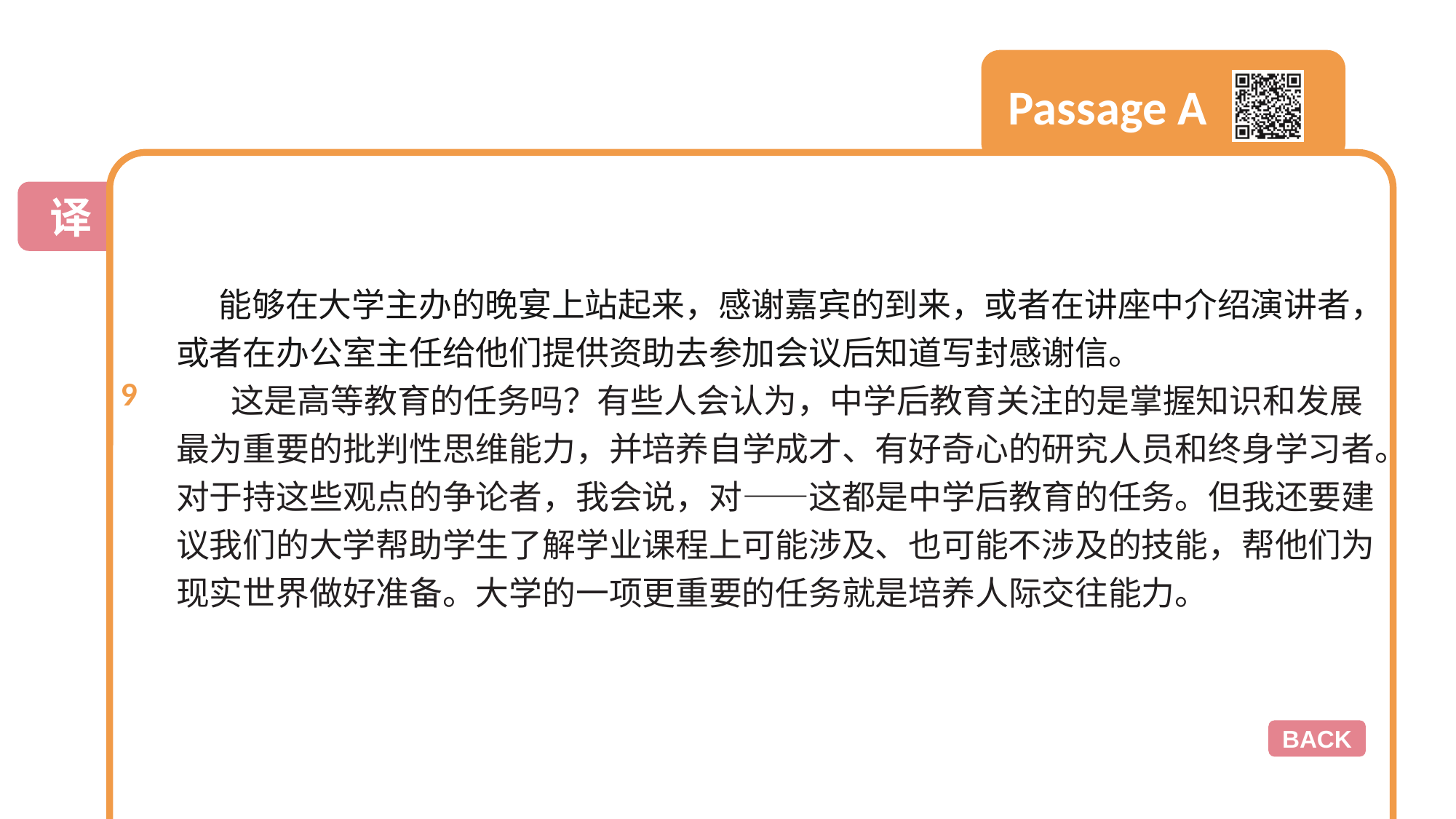

9

能够在大学主办的晚宴上站起来，感谢嘉宾的到来，或者在讲座中介绍演讲者，或者在办公室主任给他们提供资助去参加会议后知道写封感谢信。
这是高等教育的任务吗？有些人会认为，中学后教育关注的是掌握知识和发展最为重要的批判性思维能力，并培养自学成才、有好奇心的研究人员和终身学习者。对于持这些观点的争论者，我会说，对——这都是中学后教育的任务。但我还要建议我们的大学帮助学生了解学业课程上可能涉及、也可能不涉及的技能，帮他们为现实世界做好准备。大学的一项更重要的任务就是培养人际交往能力。

BACK